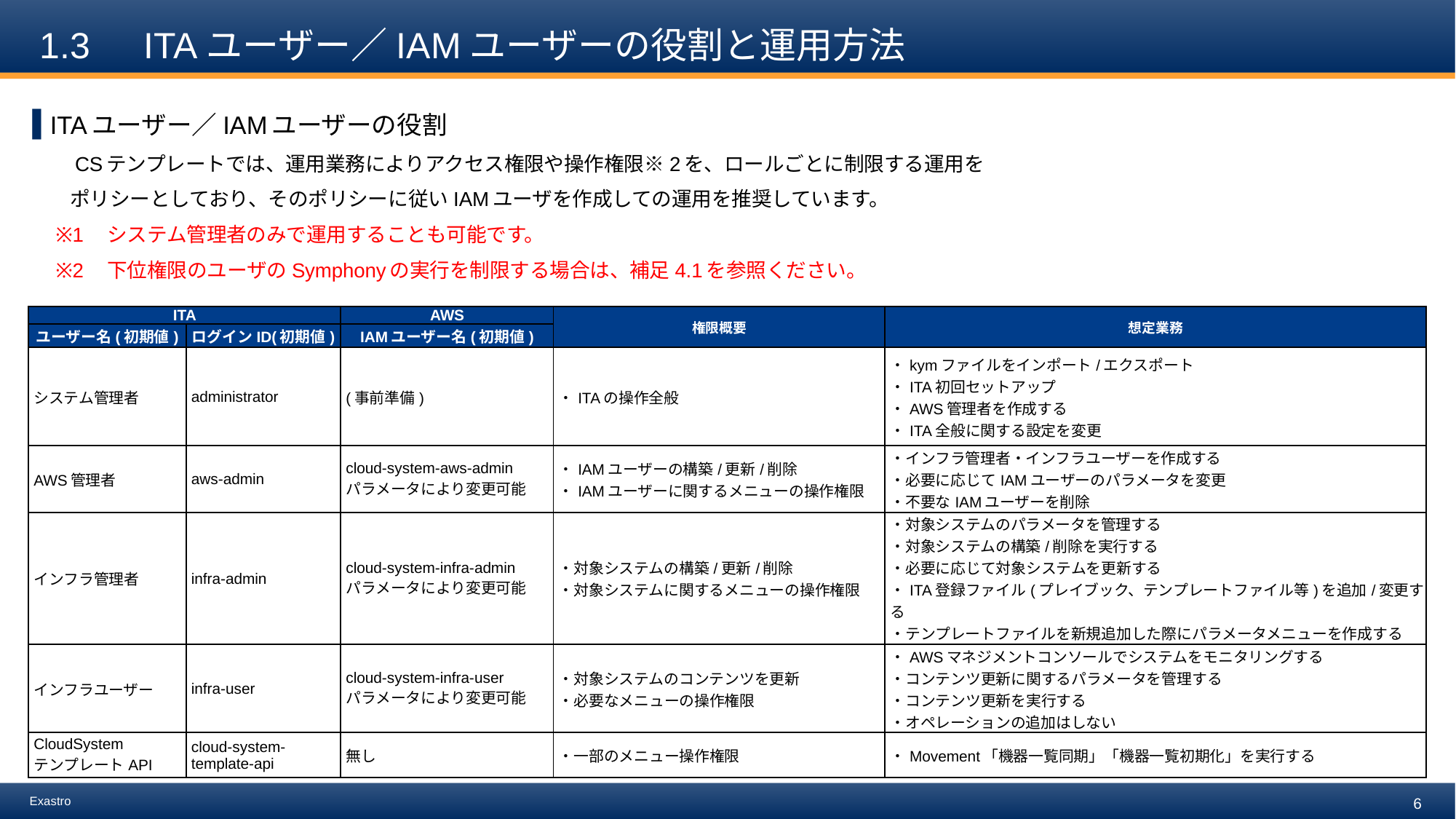

# 1.3　ITAユーザー／IAMユーザーの役割と運用方法
ITAユーザー／IAMユーザーの役割
　CSテンプレートでは、運用業務によりアクセス権限や操作権限※2を、ロールごとに制限する運用を
　ポリシーとしており、そのポリシーに従いIAMユーザを作成しての運用を推奨しています。
 ※1　システム管理者のみで運用することも可能です。
 ※2　下位権限のユーザのSymphonyの実行を制限する場合は、補足4.1を参照ください。
| ITA |  | AWS | 権限概要 | 想定業務 |
| --- | --- | --- | --- | --- |
| ユーザー名(初期値) | ログインID(初期値) | IAMユーザー名(初期値) |  |  |
| システム管理者 | administrator | (事前準備) | ・ITAの操作全般 | ・kymファイルをインポート/エクスポート ・ITA初回セットアップ ・AWS管理者を作成する ・ITA全般に関する設定を変更 |
| AWS管理者 | aws-admin | cloud-system-aws-admin パラメータにより変更可能 | ・IAMユーザーの構築/更新/削除 ・IAMユーザーに関するメニューの操作権限 | ・インフラ管理者・インフラユーザーを作成する ・必要に応じてIAMユーザーのパラメータを変更 ・不要なIAMユーザーを削除 |
| インフラ管理者 | infra-admin | cloud-system-infra-admin パラメータにより変更可能 | ・対象システムの構築/更新/削除 ・対象システムに関するメニューの操作権限 | ・対象システムのパラメータを管理する ・対象システムの構築/削除を実行する ・必要に応じて対象システムを更新する ・ITA登録ファイル(プレイブック、テンプレートファイル等)を追加/変更する ・テンプレートファイルを新規追加した際にパラメータメニューを作成する |
| インフラユーザー | infra-user | cloud-system-infra-user パラメータにより変更可能 | ・対象システムのコンテンツを更新 ・必要なメニューの操作権限 | ・AWSマネジメントコンソールでシステムをモニタリングする ・コンテンツ更新に関するパラメータを管理する ・コンテンツ更新を実行する ・オペレーションの追加はしない |
| CloudSystem テンプレートAPI | cloud-system-template-api | 無し | ・一部のメニュー操作権限 | ・Movement「機器一覧同期」「機器一覧初期化」を実行する |